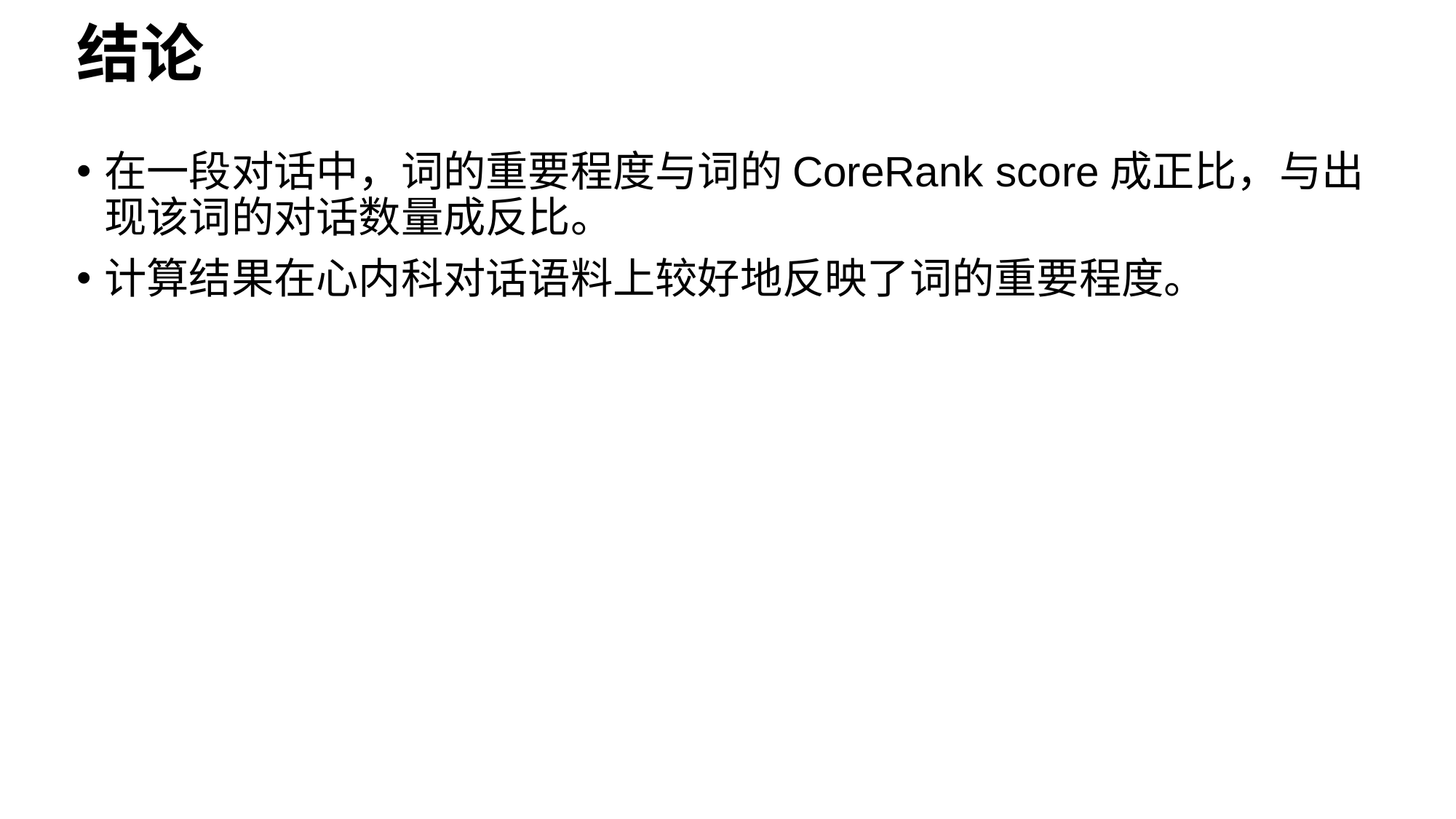

# 结论
在一段对话中，词的重要程度与词的CoreRank score成正比，与出现该词的对话数量成反比。
计算结果在心内科对话语料上较好地反映了词的重要程度。